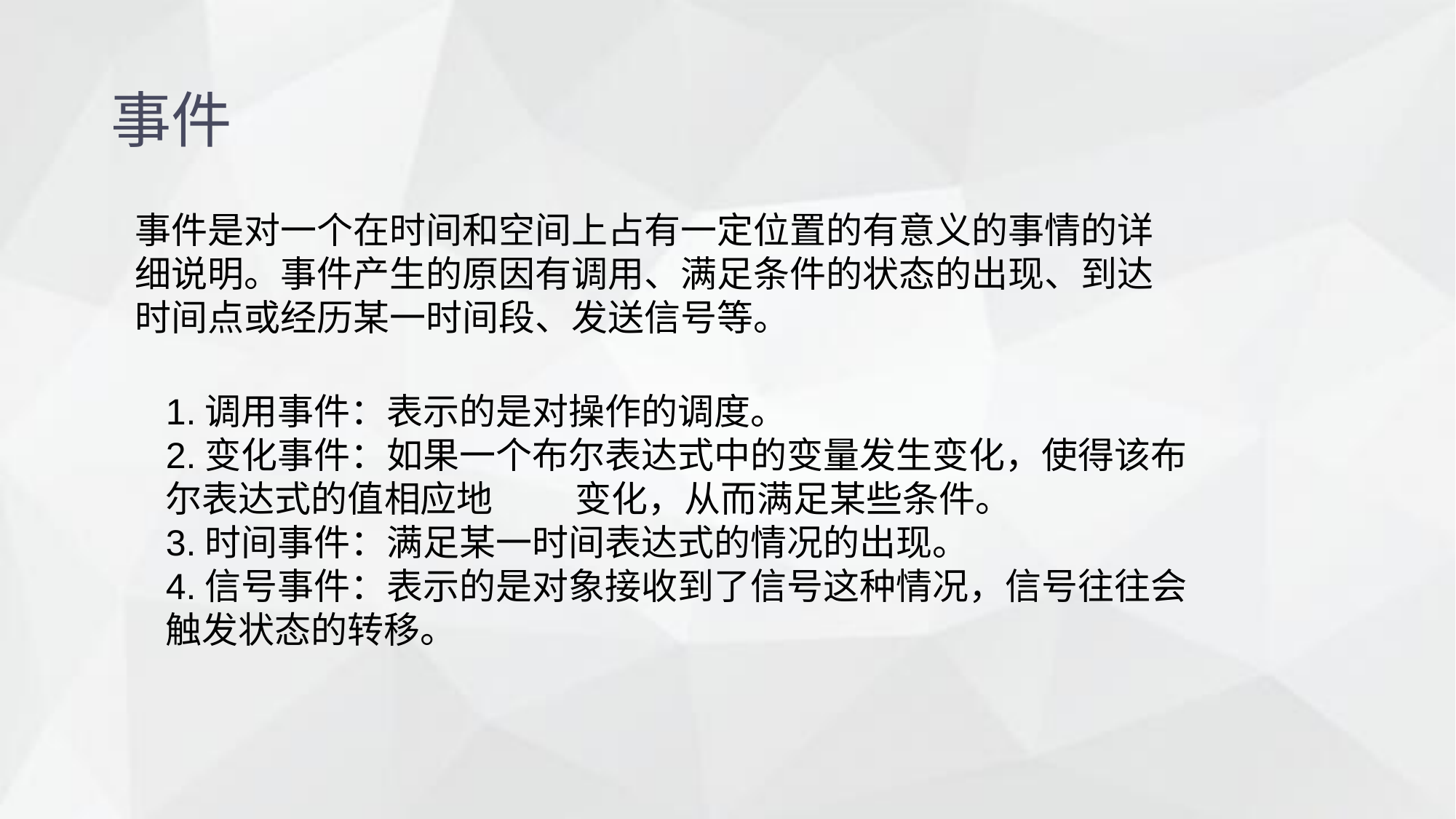

事件
事件是对一个在时间和空间上占有一定位置的有意义的事情的详细说明。事件产生的原因有调用、满足条件的状态的出现、到达时间点或经历某一时间段、发送信号等。
1.调用事件：表示的是对操作的调度。
2.变化事件：如果一个布尔表达式中的变量发生变化，使得该布尔表达式的值相应地          变化，从而满足某些条件。
3.时间事件：满足某一时间表达式的情况的出现。
4.信号事件：表示的是对象接收到了信号这种情况，信号往往会触发状态的转移。